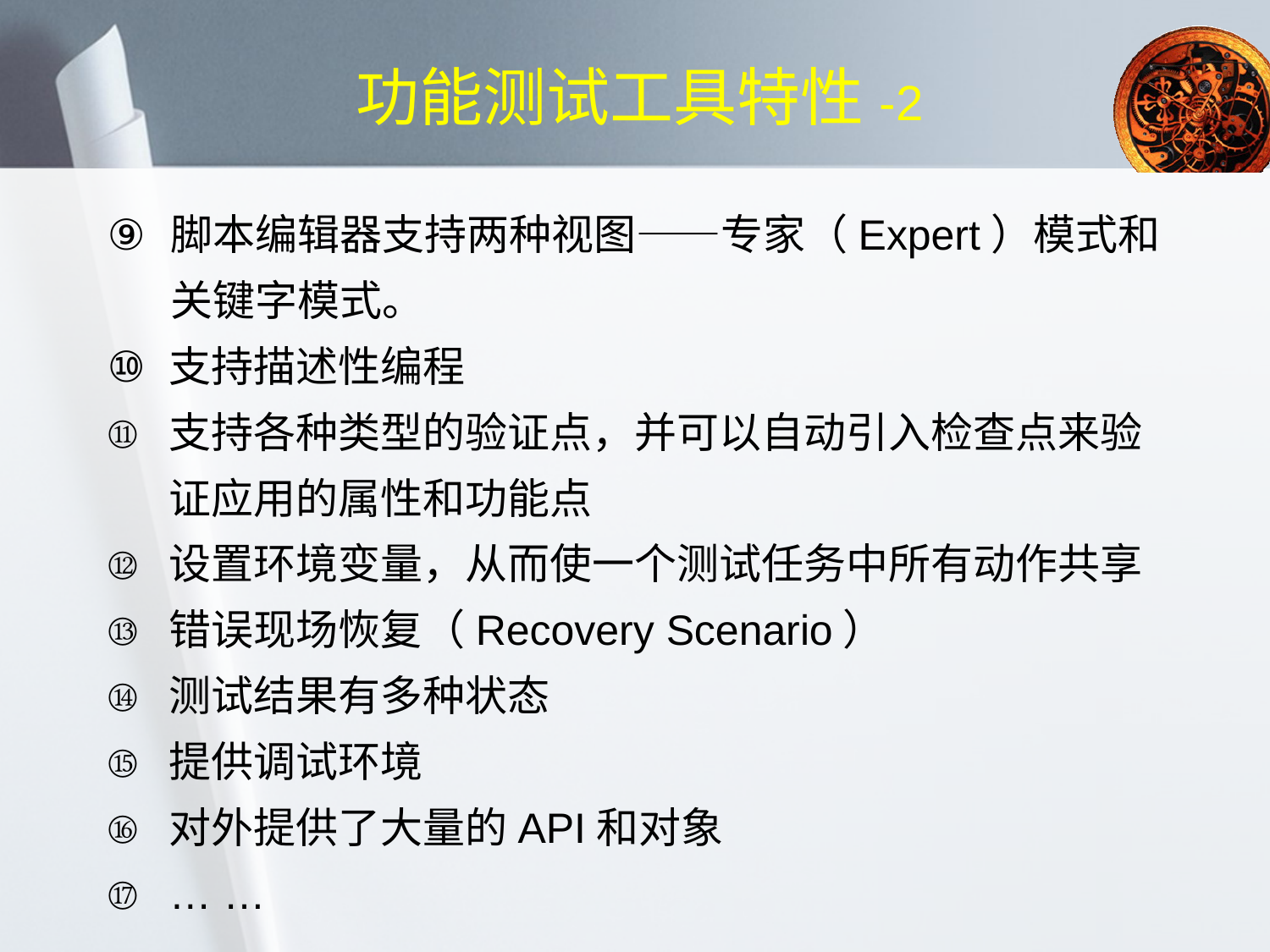

# 功能测试工具特性-2
脚本编辑器支持两种视图——专家（Expert）模式和关键字模式。
支持描述性编程
支持各种类型的验证点，并可以自动引入检查点来验证应用的属性和功能点
设置环境变量，从而使一个测试任务中所有动作共享
错误现场恢复（Recovery Scenario）
测试结果有多种状态
提供调试环境
对外提供了大量的API和对象
… …
54